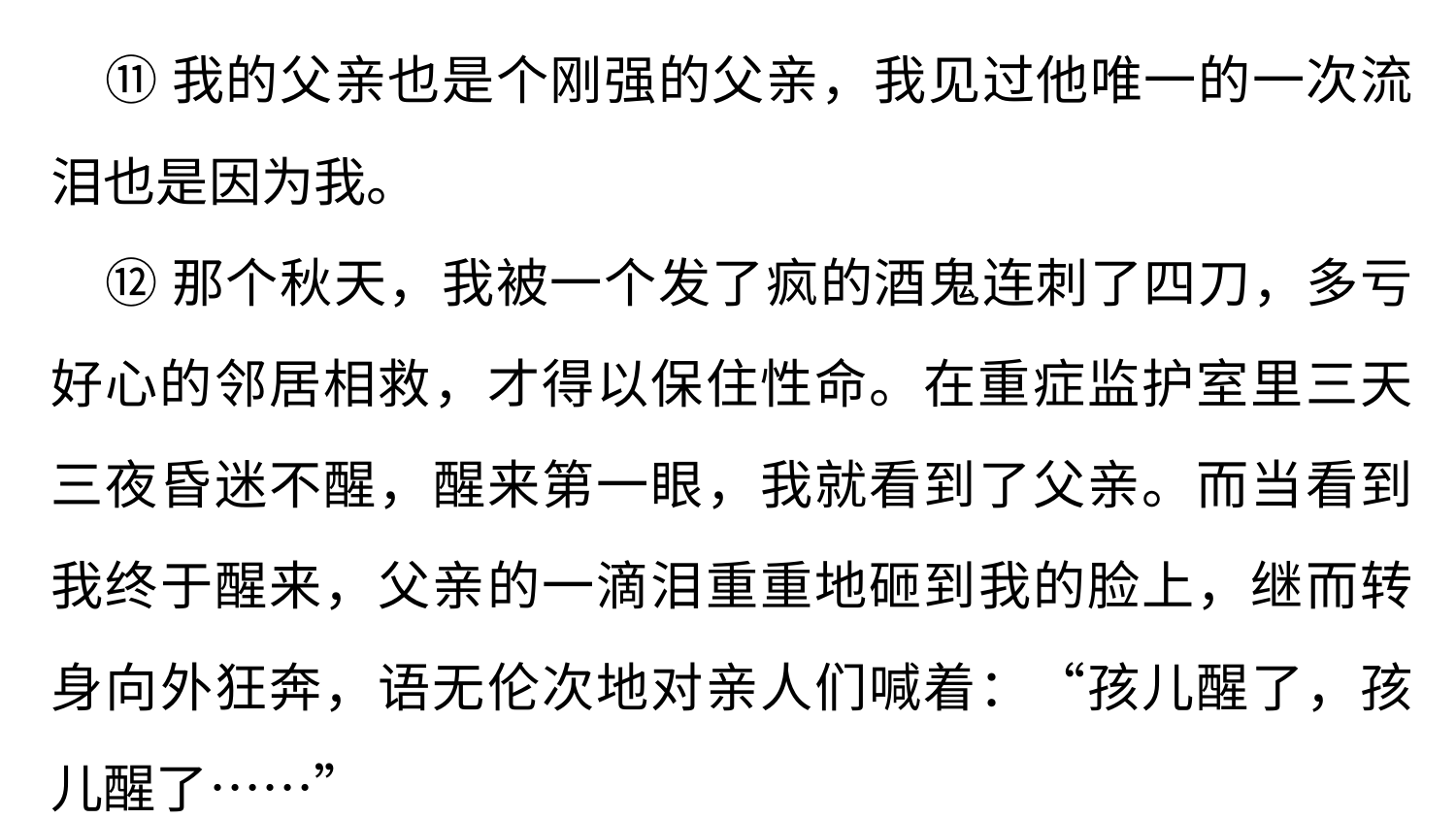

⑪我的父亲也是个刚强的父亲，我见过他唯一的一次流泪也是因为我。
    ⑫那个秋天，我被一个发了疯的酒鬼连刺了四刀，多亏好心的邻居相救，才得以保住性命。在重症监护室里三天三夜昏迷不醒，醒来第一眼，我就看到了父亲。而当看到我终于醒来，父亲的一滴泪重重地砸到我的脸上，继而转身向外狂奔，语无伦次地对亲人们喊着：“孩儿醒了，孩儿醒了……”